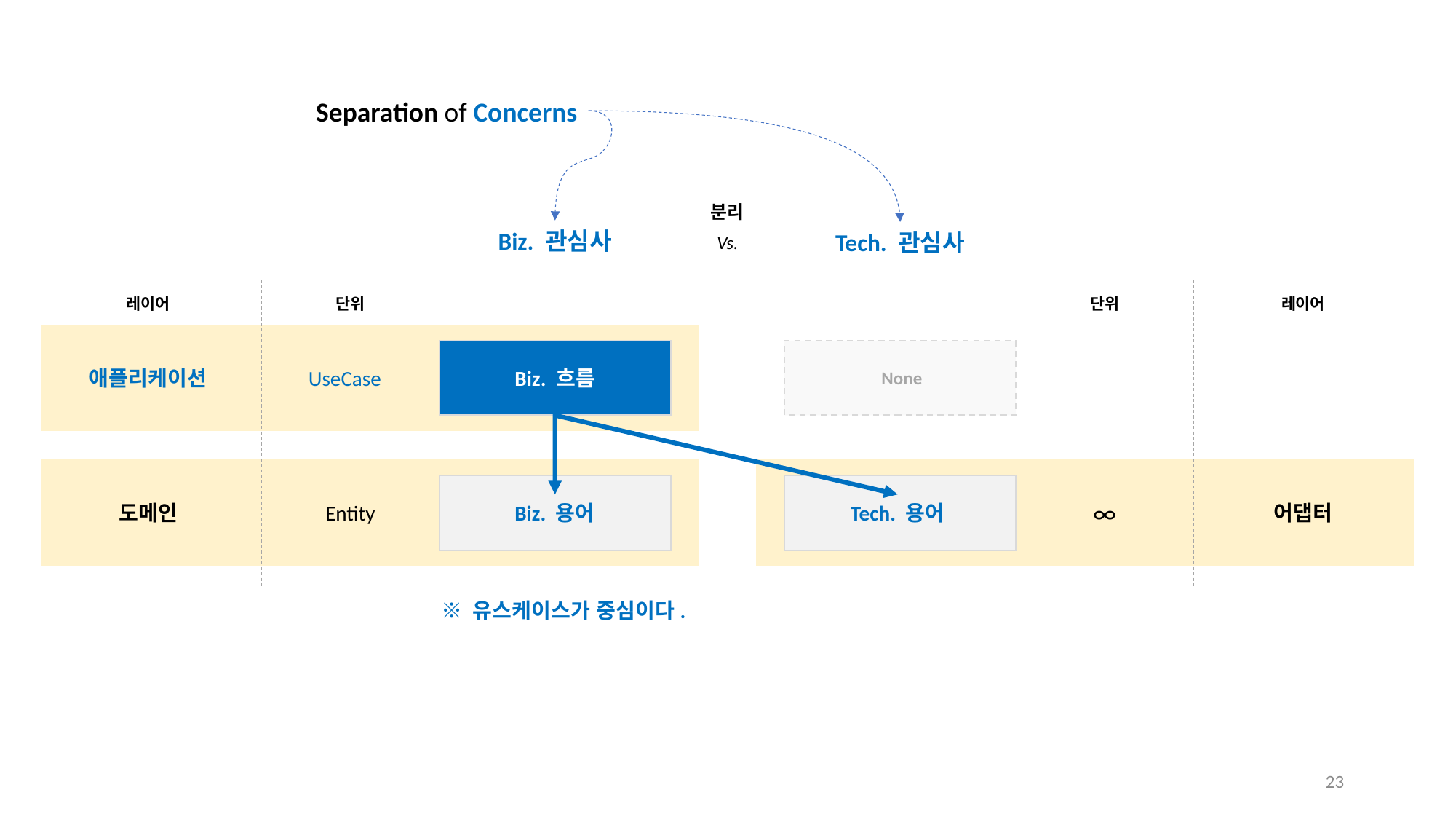

Separation of Concerns
분리
Biz. 관심사
Tech. 관심사
Vs.
레이어
단위
단위
레이어

애플리케이션
UseCase
Biz. 흐름
None

∞
도메인
Entity
Biz. 용어
Tech. 용어
어댑터
※ 유스케이스가 중심이다.

23